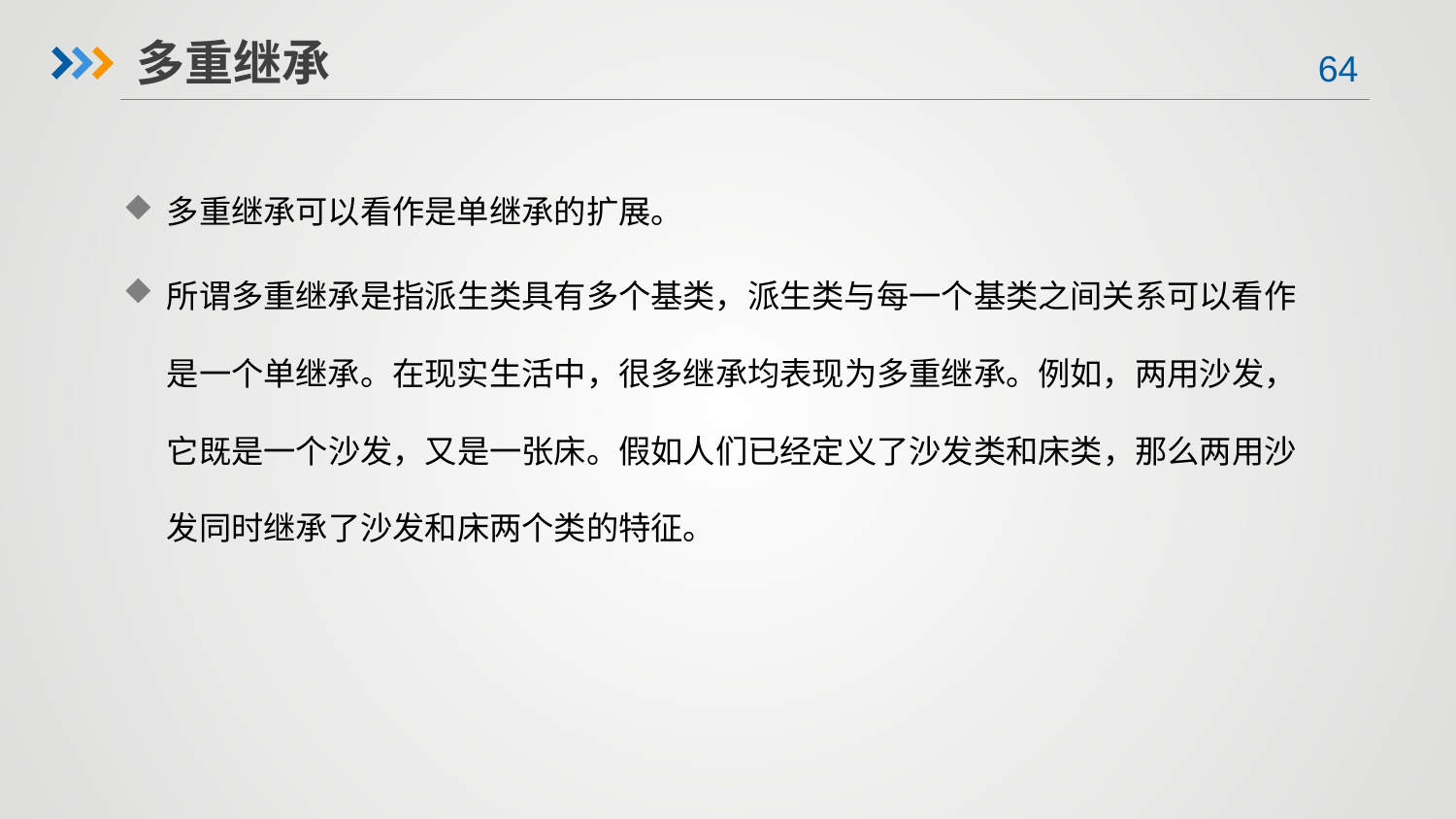

多重继承
多重继承可以看作是单继承的扩展。
所谓多重继承是指派生类具有多个基类，派生类与每一个基类之间关系可以看作是一个单继承。在现实生活中，很多继承均表现为多重继承。例如，两用沙发，它既是一个沙发，又是一张床。假如人们已经定义了沙发类和床类，那么两用沙发同时继承了沙发和床两个类的特征。